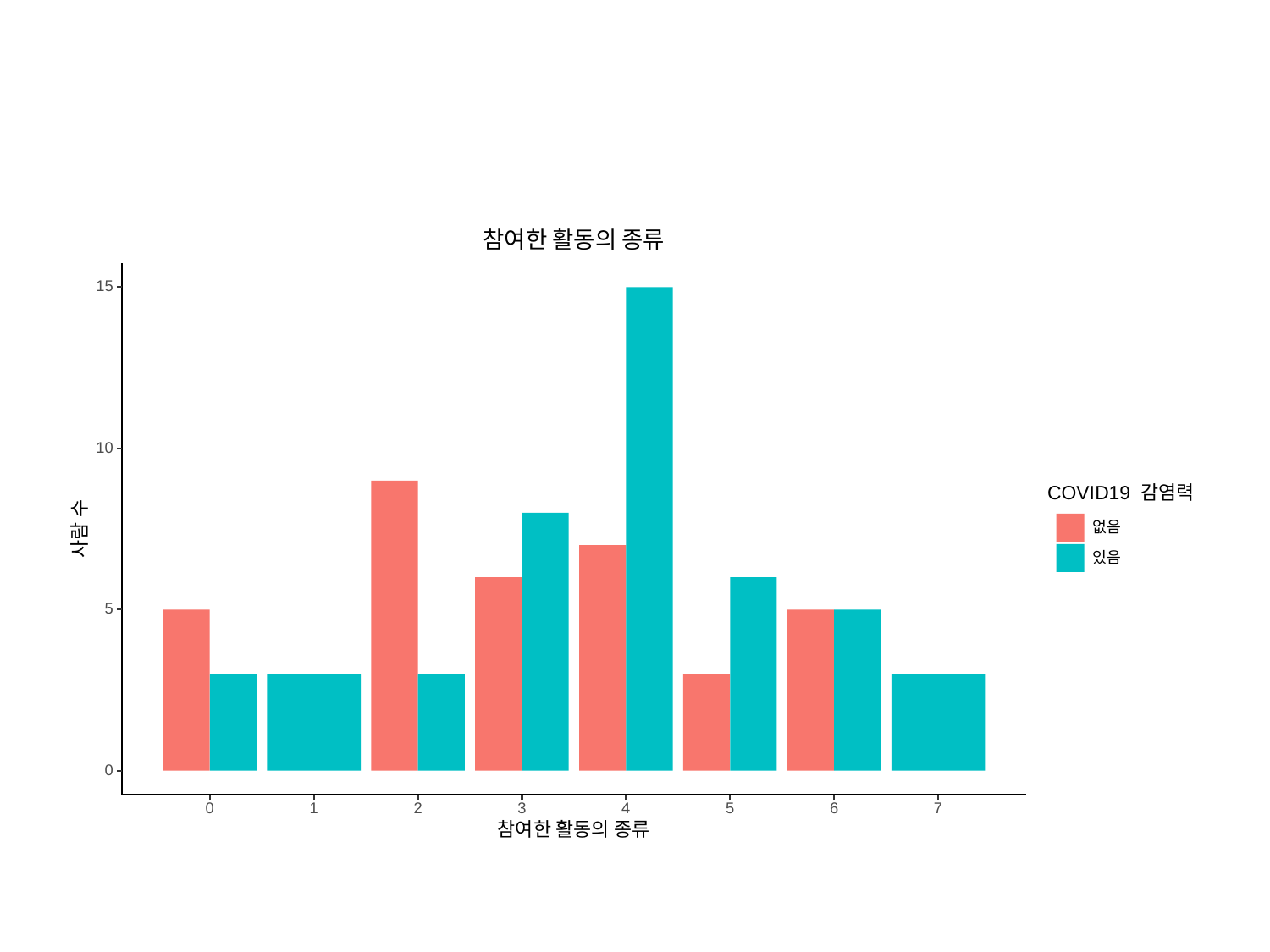

참여한 활동의 종류

15

10

COVID19 감염력

사람 수
없음

있음

5

0

3
0
6
1
2
5
4
7
참여한 활동의 종류